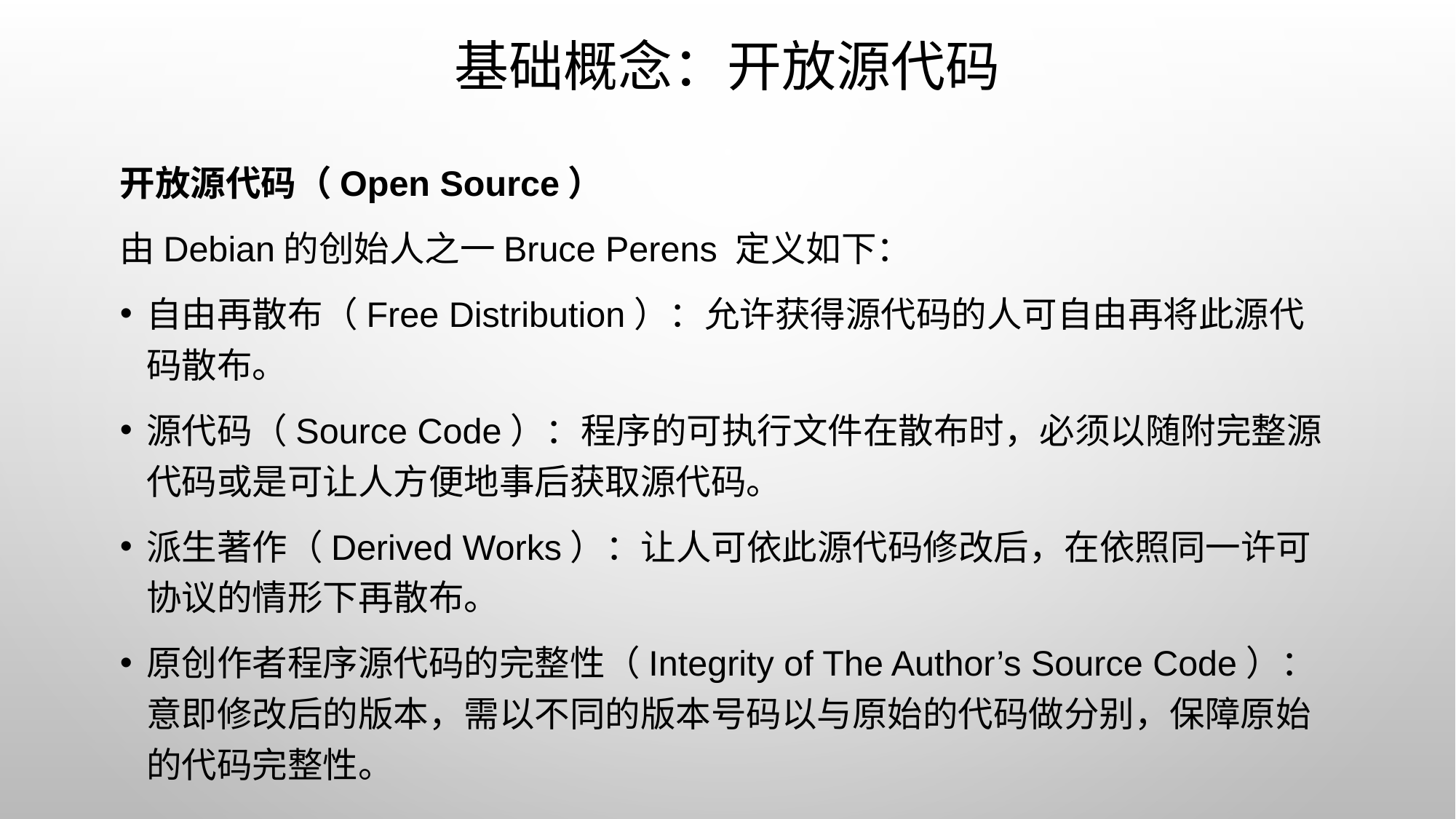

# 基础概念：开放源代码
开放源代码（Open Source）
由Debian的创始人之一Bruce Perens 定义如下：
自由再散布（Free Distribution）：允许获得源代码的人可自由再将此源代码散布。
源代码（Source Code）：程序的可执行文件在散布时，必须以随附完整源代码或是可让人方便地事后获取源代码。
派生著作（Derived Works）：让人可依此源代码修改后，在依照同一许可协议的情形下再散布。
原创作者程序源代码的完整性（Integrity of The Author’s Source Code）：意即修改后的版本，需以不同的版本号码以与原始的代码做分别，保障原始的代码完整性。